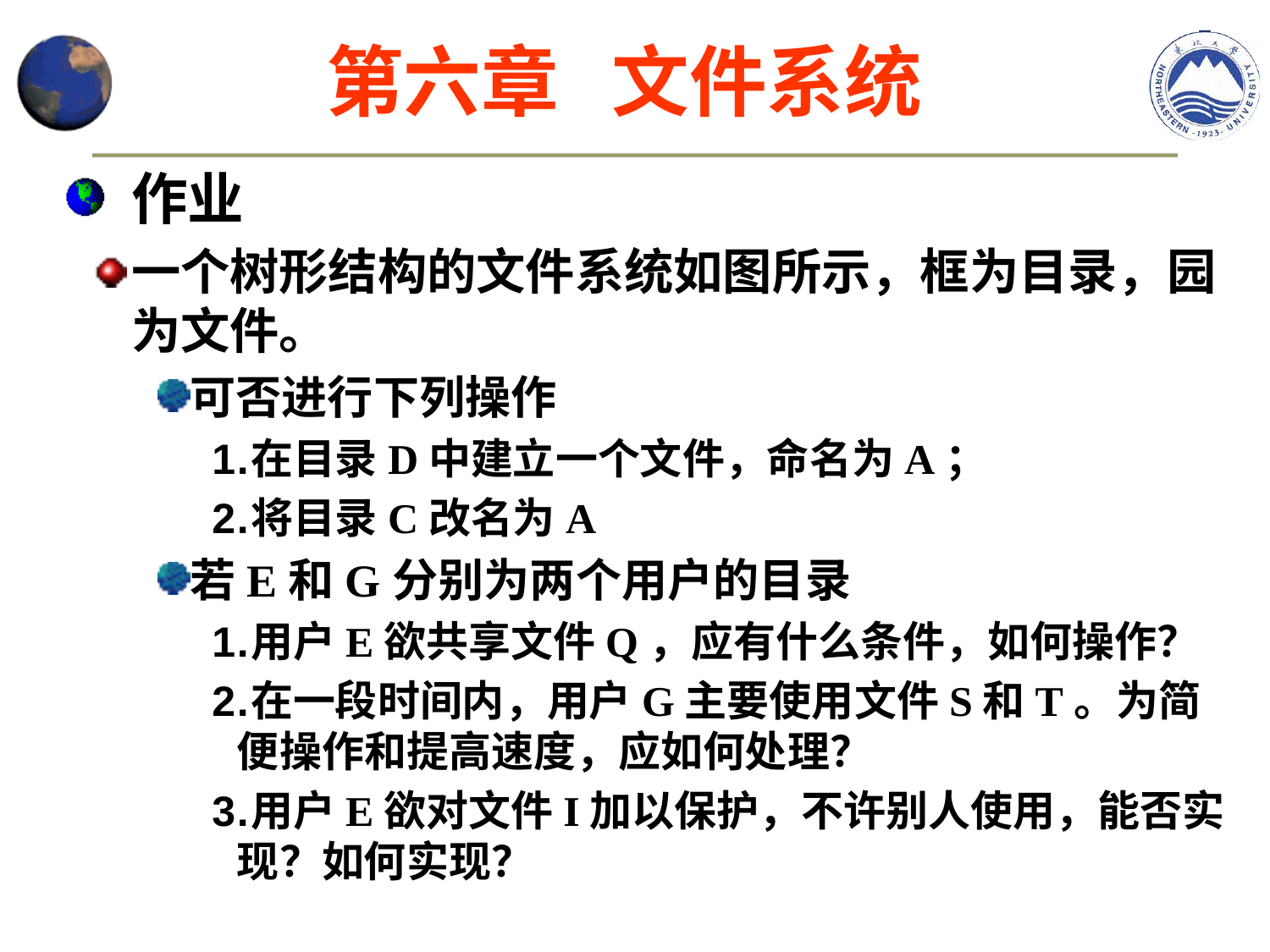

第六章   文件系统
 作业
一个树形结构的文件系统如图所示，框为目录，园为文件。
可否进行下列操作
在目录D中建立一个文件，命名为A；
将目录C改名为A
若E和G分别为两个用户的目录
用户E欲共享文件Q，应有什么条件，如何操作？
在一段时间内，用户G主要使用文件S和T。为简便操作和提高速度，应如何处理？
用户E欲对文件I加以保护，不许别人使用，能否实现？如何实现？